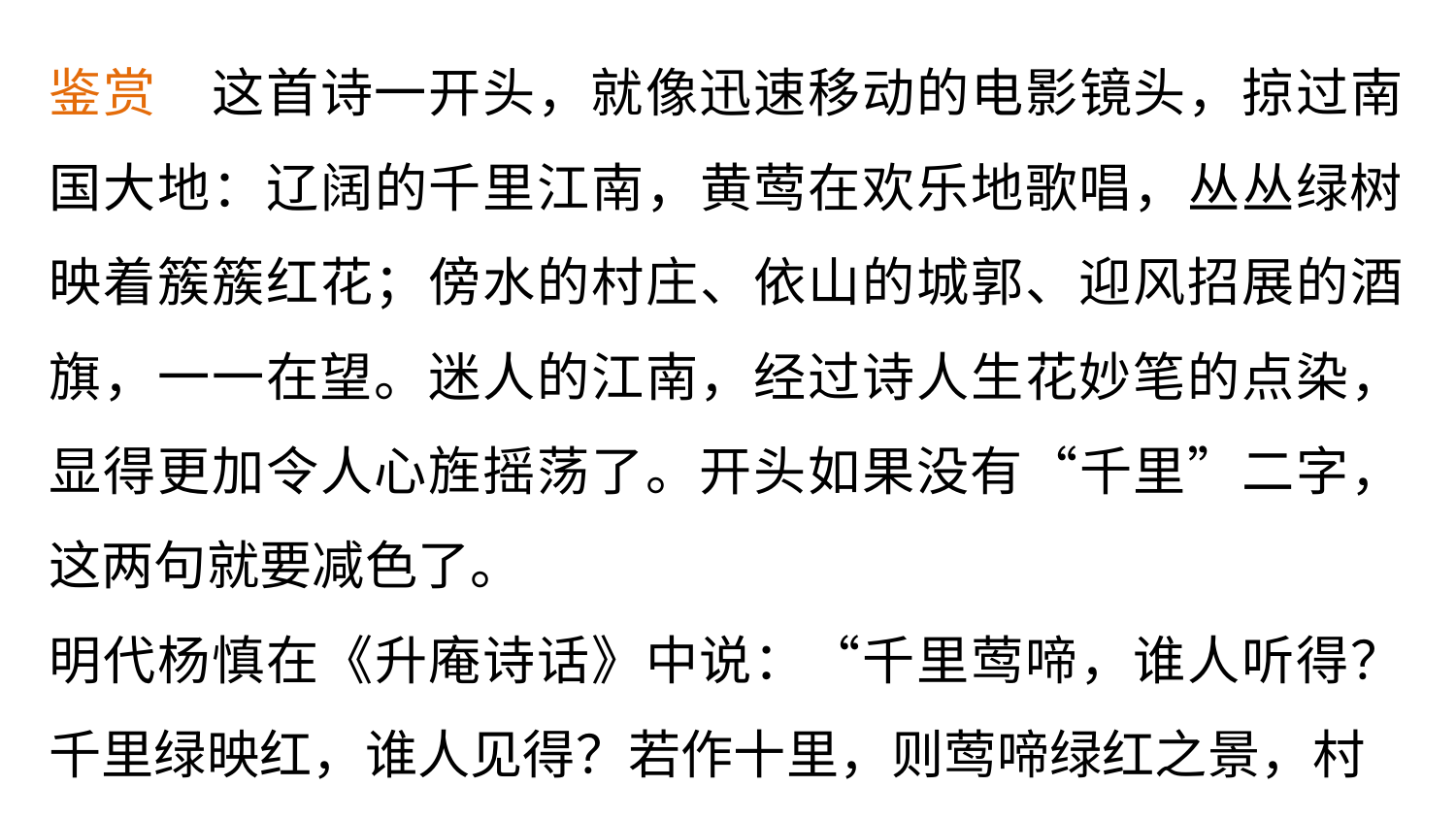

鉴赏　这首诗一开头，就像迅速移动的电影镜头，掠过南国大地：辽阔的千里江南，黄莺在欢乐地歌唱，丛丛绿树映着簇簇红花；傍水的村庄、依山的城郭、迎风招展的酒旗，一一在望。迷人的江南，经过诗人生花妙笔的点染，显得更加令人心旌摇荡了。开头如果没有“千里”二字，这两句就要减色了。
明代杨慎在《升庵诗话》中说：“千里莺啼，谁人听得？千里绿映红，谁人见得？若作十里，则莺啼绿红之景，村